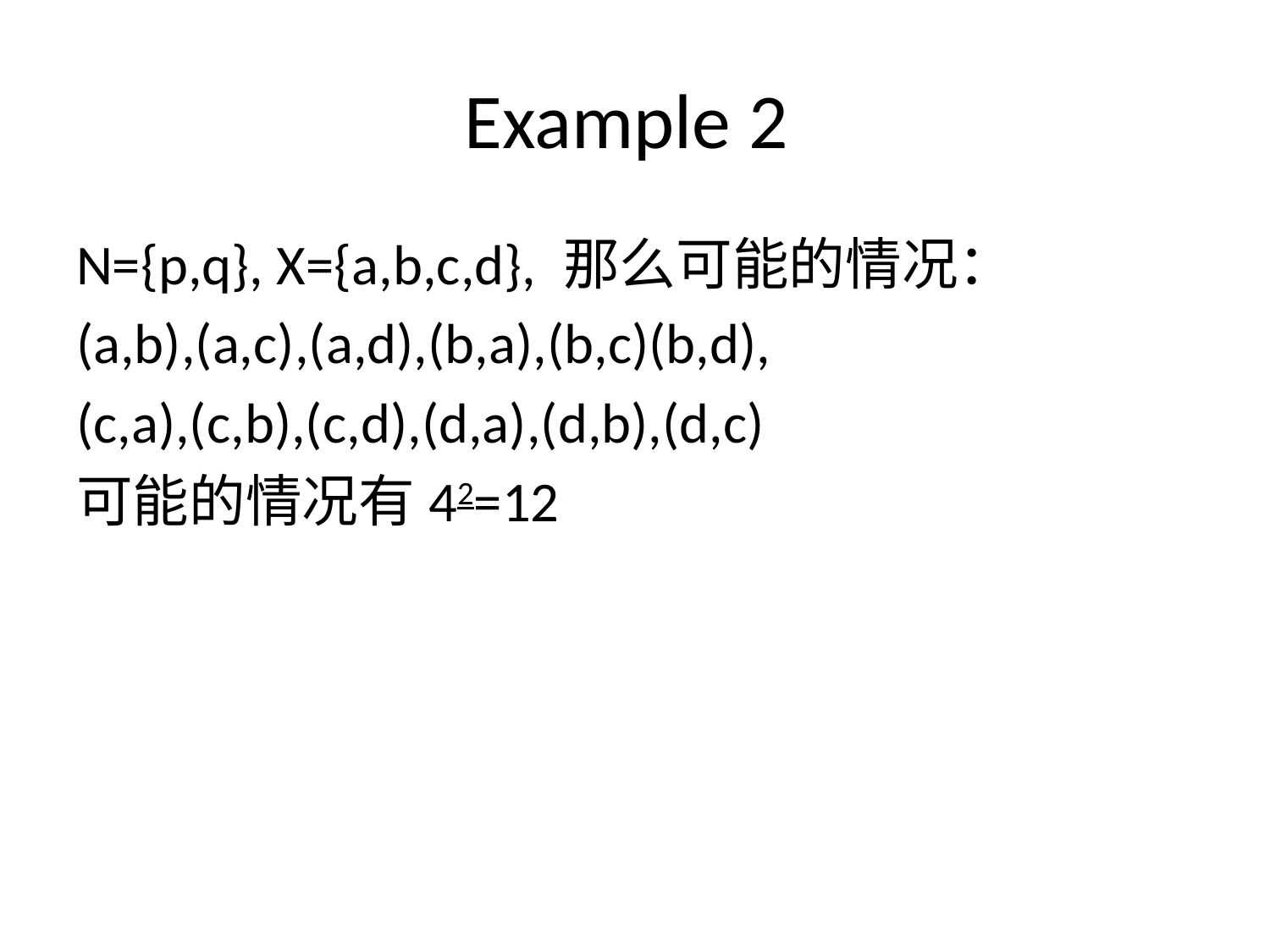

# Example 2
N={p,q}, X={a,b,c,d}, 那么可能的情况：
(a,b),(a,c),(a,d),(b,a),(b,c)(b,d),
(c,a),(c,b),(c,d),(d,a),(d,b),(d,c)
可能的情况有42=12